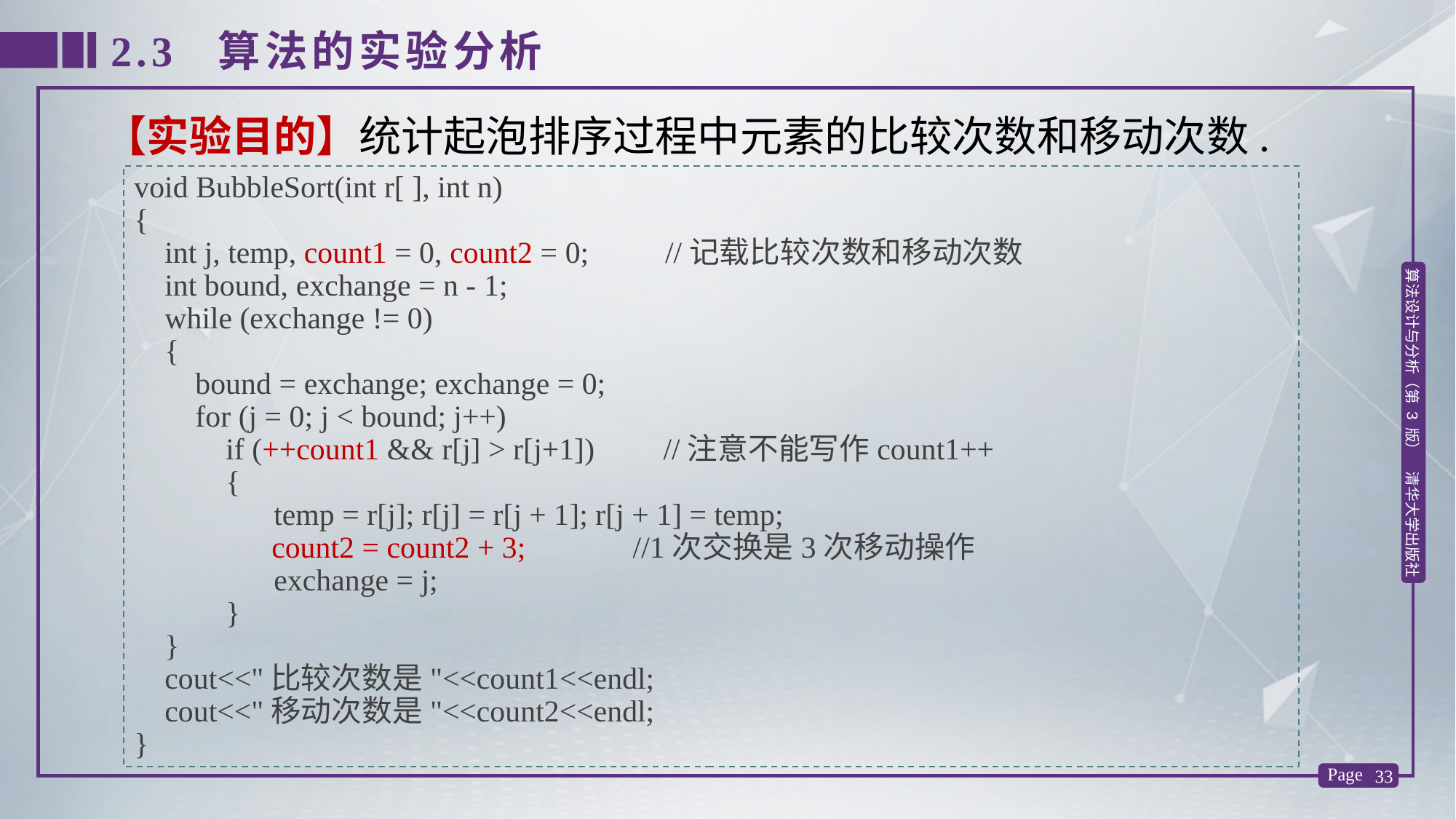

2.3  算法的实验分析
【实验目的】统计起泡排序过程中元素的比较次数和移动次数.
void BubbleSort(int r[ ], int n)
{
    int j, temp, count1 = 0, count2 = 0;          //记载比较次数和移动次数
    int bound, exchange = n - 1;
    while (exchange != 0)
    {
        bound = exchange; exchange = 0;
        for (j = 0; j < bound; j++)
            if (++count1 && r[j] > r[j+1])         //注意不能写作count1++
            {
	    temp = r[j]; r[j] = r[j + 1]; r[j + 1] = temp;
                  count2 = count2 + 3;              //1次交换是3次移动操作
	    exchange = j;
            }
    }
    cout<<"比较次数是"<<count1<<endl;
    cout<<"移动次数是"<<count2<<endl;
}